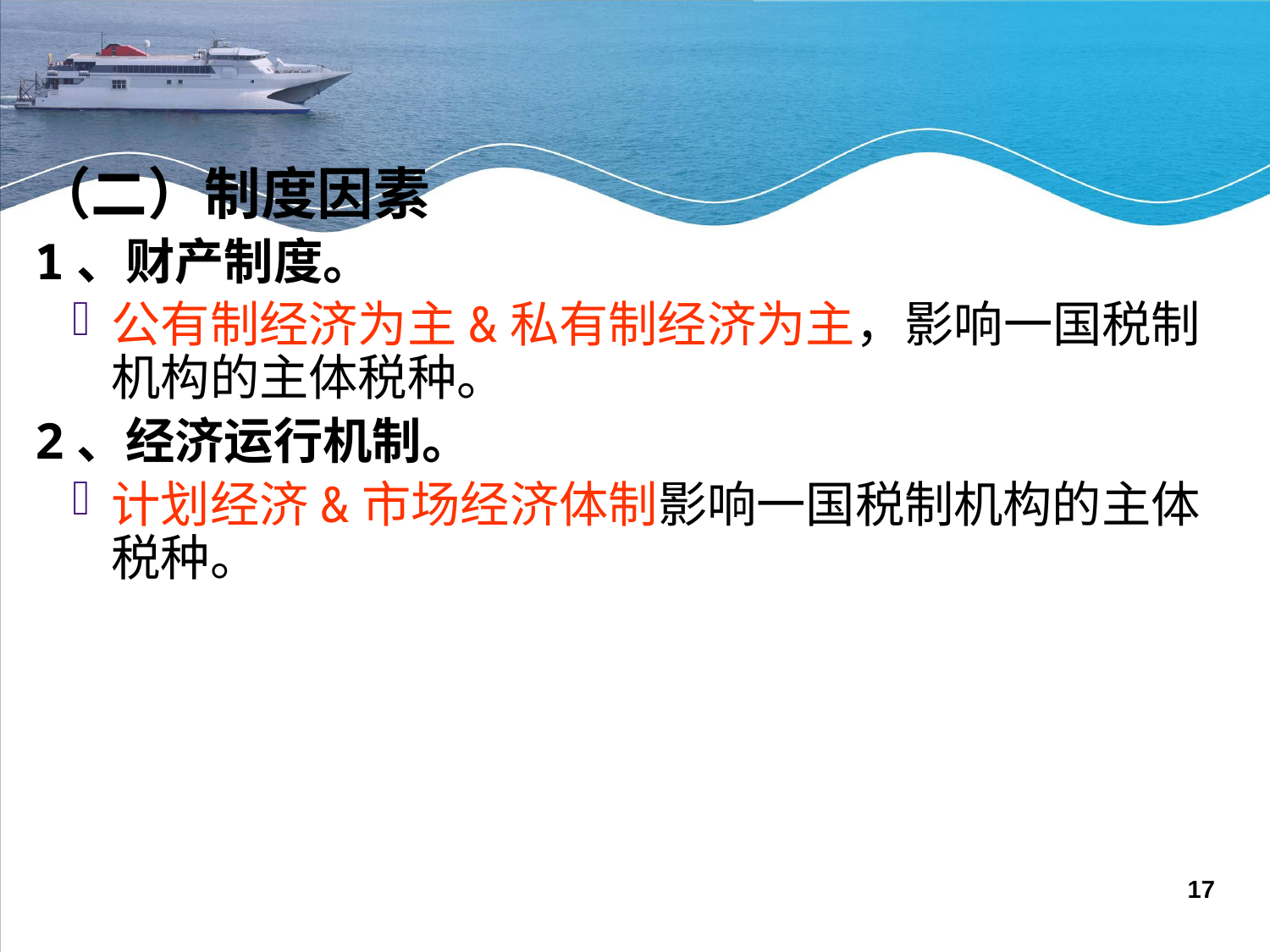

（二）制度因素
1、财产制度。
公有制经济为主&私有制经济为主，影响一国税制机构的主体税种。
2、经济运行机制。
计划经济&市场经济体制影响一国税制机构的主体税种。
17